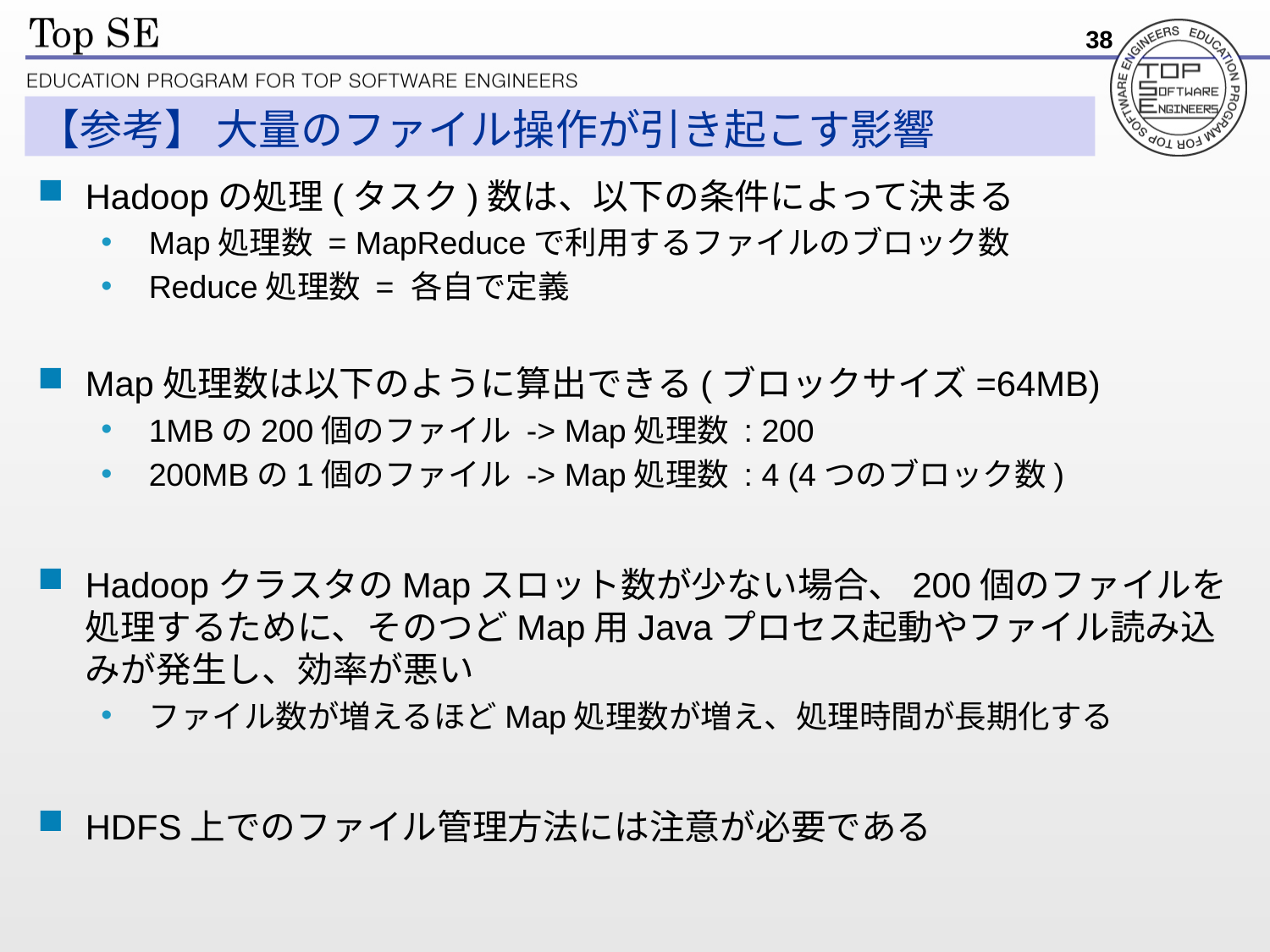

38
# 【参考】 大量のファイル操作が引き起こす影響
Hadoopの処理(タスク)数は、以下の条件によって決まる
Map処理数 = MapReduceで利用するファイルのブロック数
Reduce処理数 = 各自で定義

Map処理数は以下のように算出できる(ブロックサイズ=64MB)
1MBの200個のファイル -> Map処理数 : 200
200MBの1個のファイル -> Map処理数 : 4 (4つのブロック数)

HadoopクラスタのMapスロット数が少ない場合、200個のファイルを処理するために、そのつどMap用Javaプロセス起動やファイル読み込みが発生し、効率が悪い
ファイル数が増えるほどMap処理数が増え、処理時間が長期化する

HDFS上でのファイル管理方法には注意が必要である